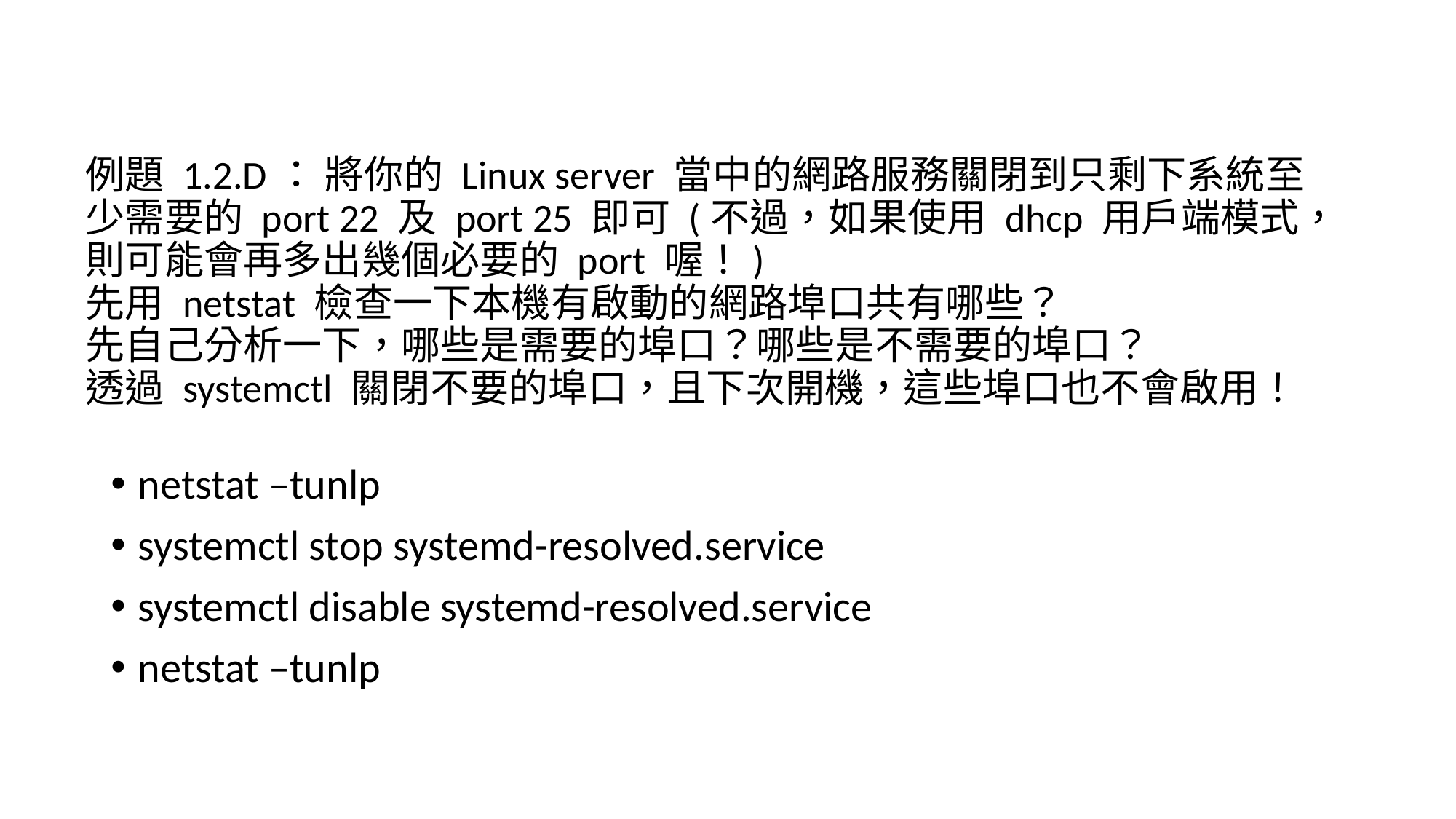

# 例題 1.2.D： 將你的 Linux server 當中的網路服務關閉到只剩下系統至少需要的 port 22 及 port 25 即可 (不過，如果使用 dhcp 用戶端模式，則可能會再多出幾個必要的 port 喔！) 先用 netstat 檢查一下本機有啟動的網路埠口共有哪些？ 先自己分析一下，哪些是需要的埠口？哪些是不需要的埠口？ 透過 systemctl 關閉不要的埠口，且下次開機，這些埠口也不會啟用！
netstat –tunlp
systemctl stop systemd-resolved.service
systemctl disable systemd-resolved.service
netstat –tunlp